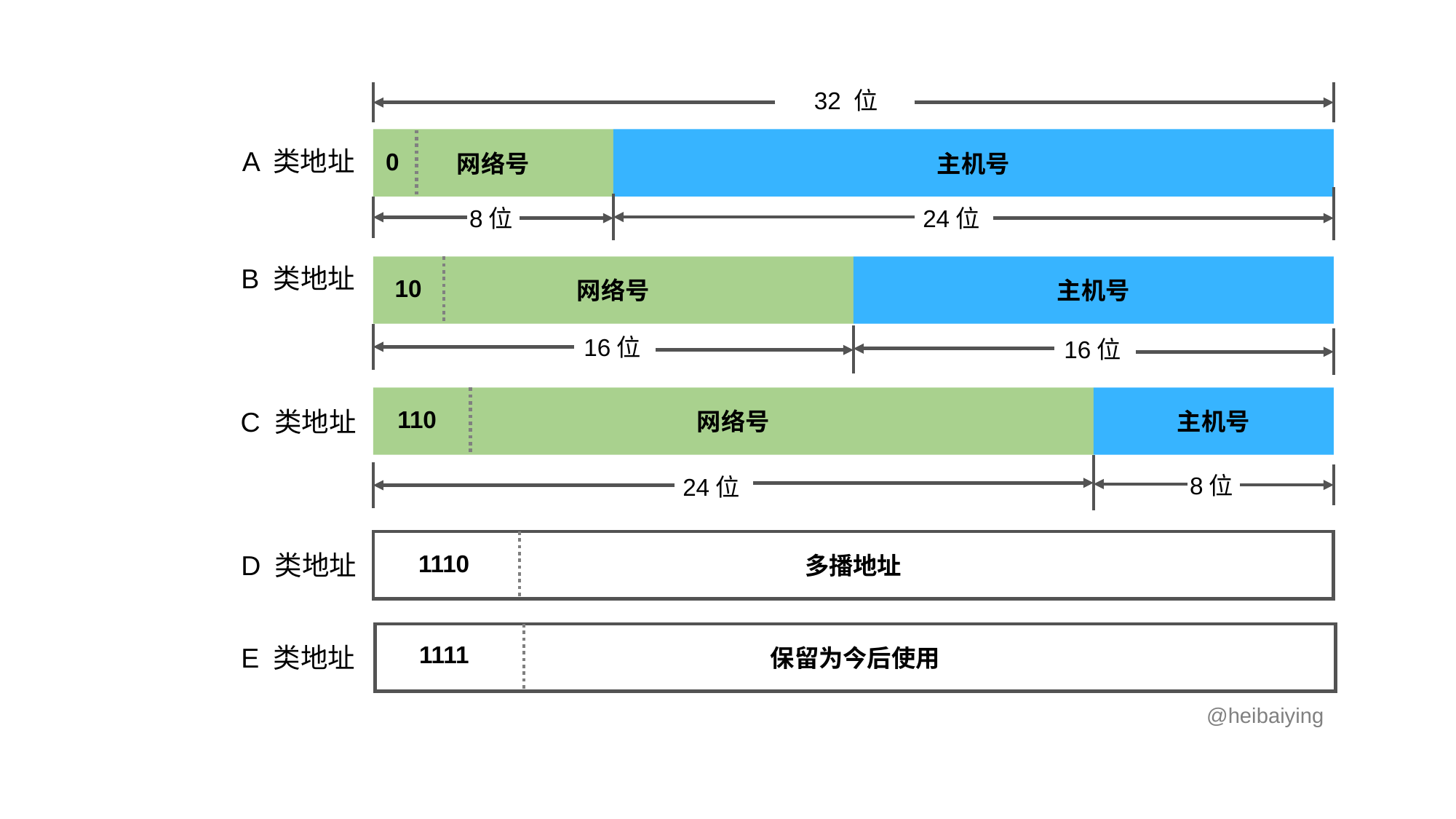

32 位
网络号
主机号
A 类地址
0
8位
24位
B 类地址
网络号
主机号
10
16位
16位
网络号
主机号
110
C 类地址
8位
24位
多播地址
D 类地址
1110
保留为今后使用
1111
E 类地址
@heibaiying